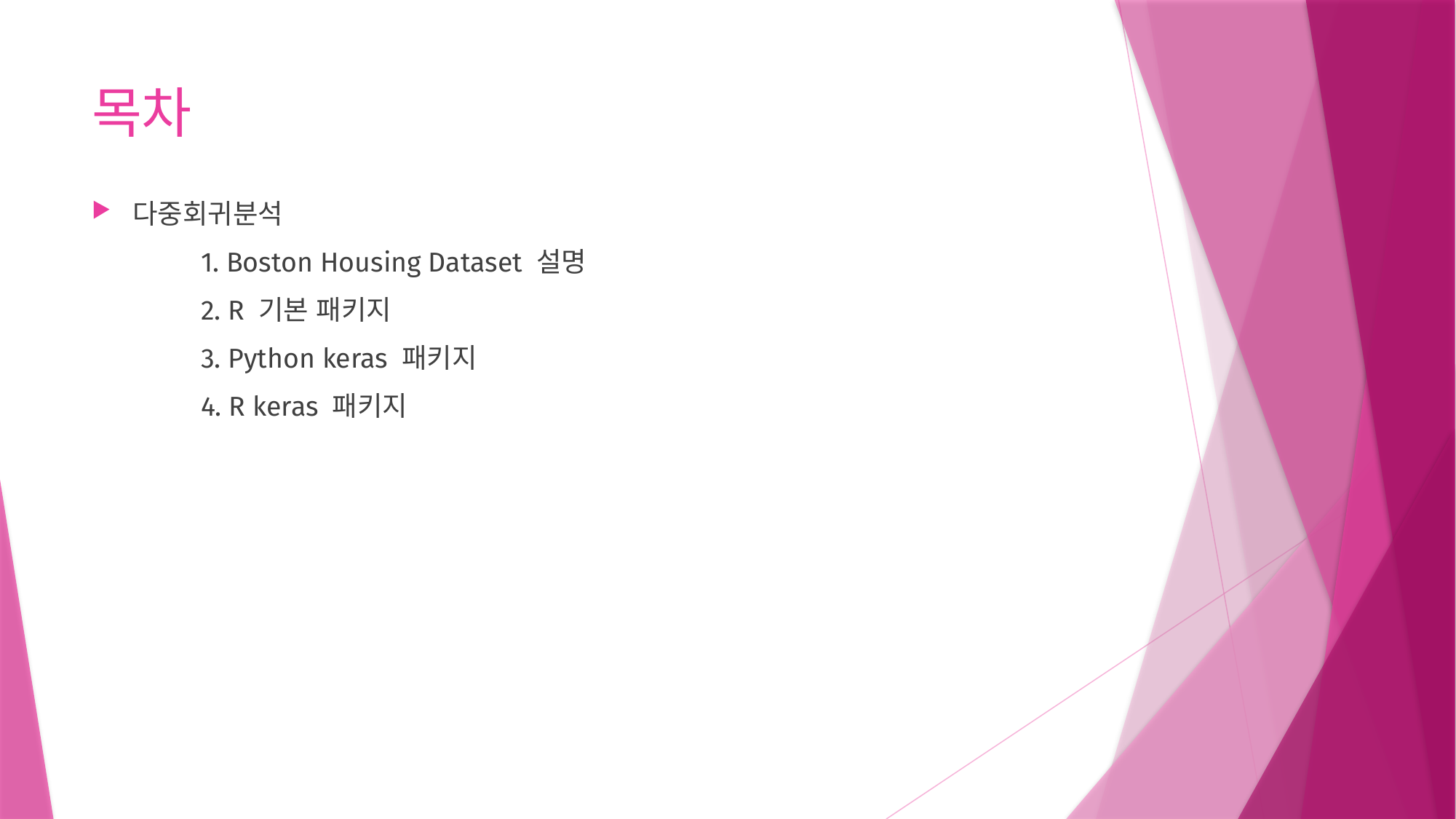

# 목차
다중회귀분석
	1. Boston Housing Dataset 설명
	2. R 기본 패키지
	3. Python keras 패키지
	4. R keras 패키지